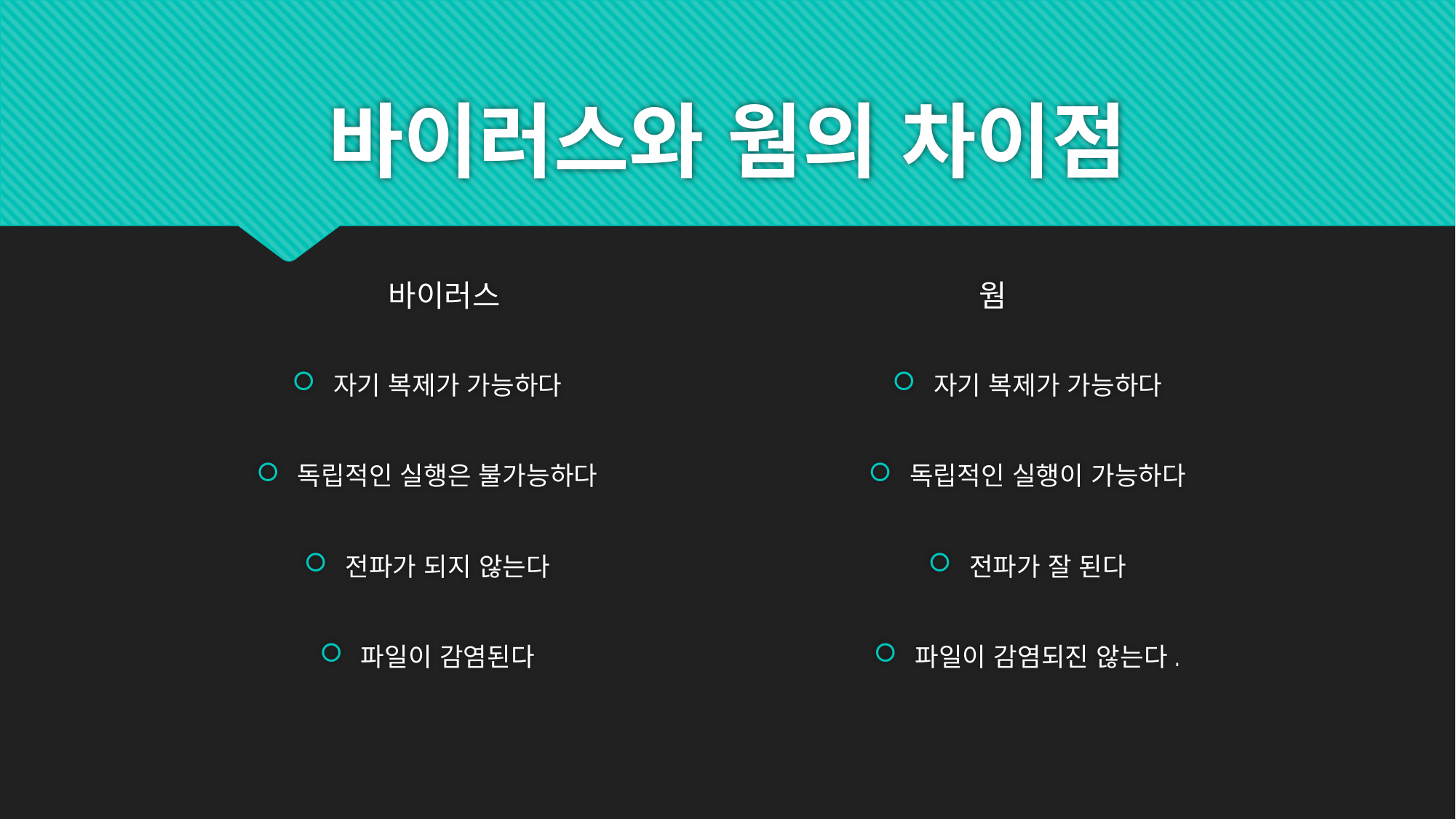

# 바이러스와 웜의 차이점
바이러스
웜

자기 복제가 가능하다

독립적인 실행은 불가능하다

전파가 되지 않는다

파일이 감염된다

자기 복제가 가능하다

독립적인 실행이 가능하다

전파가 잘 된다

파일이 감염되진 않는다.